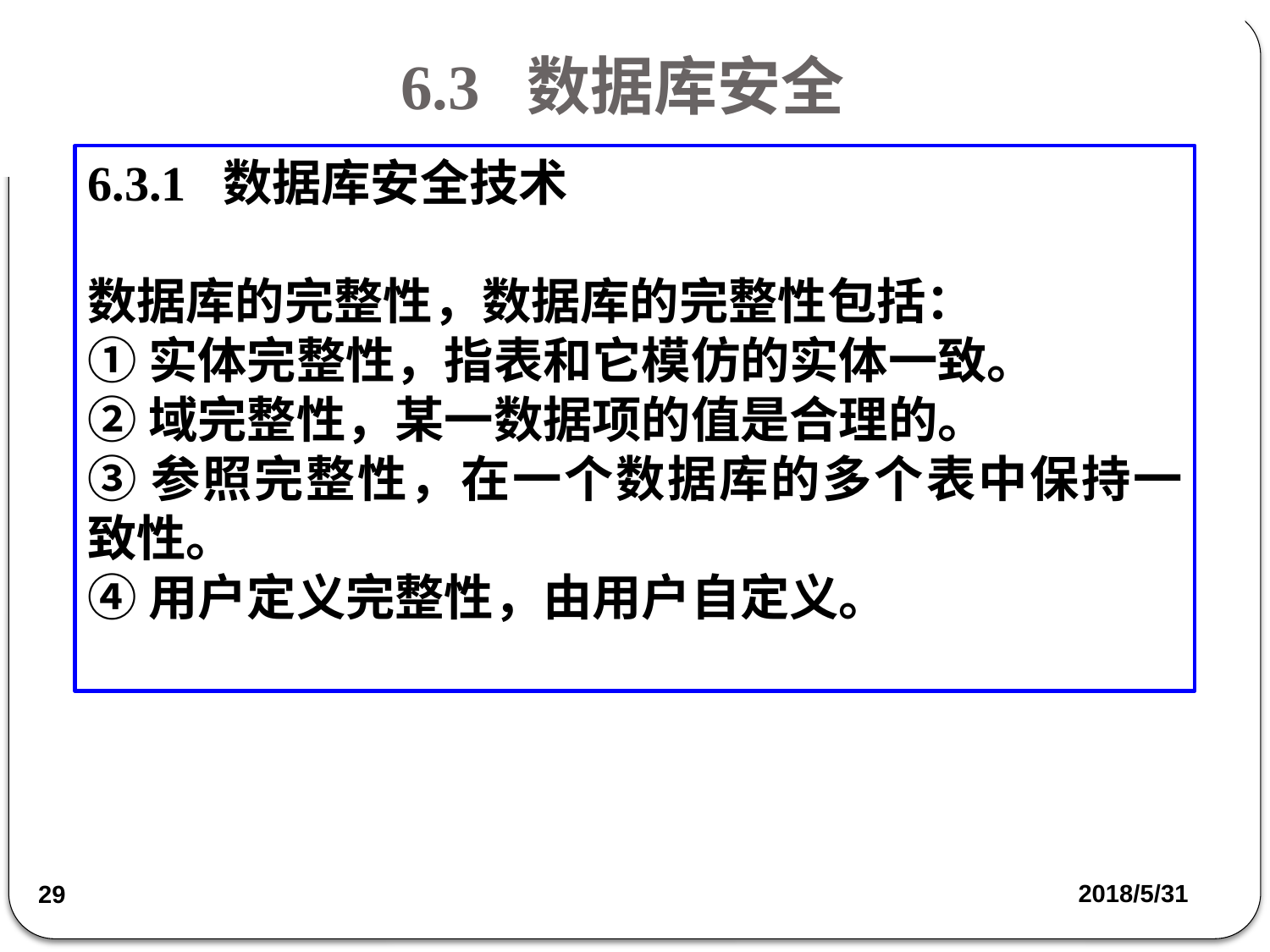

# 6.3  数据库安全
6.3.1  数据库安全技术

数据库的完整性，数据库的完整性包括：
①实体完整性，指表和它模仿的实体一致。
②域完整性，某一数据项的值是合理的。
③参照完整性，在一个数据库的多个表中保持一致性。
④用户定义完整性，由用户自定义。

2018/5/31
29